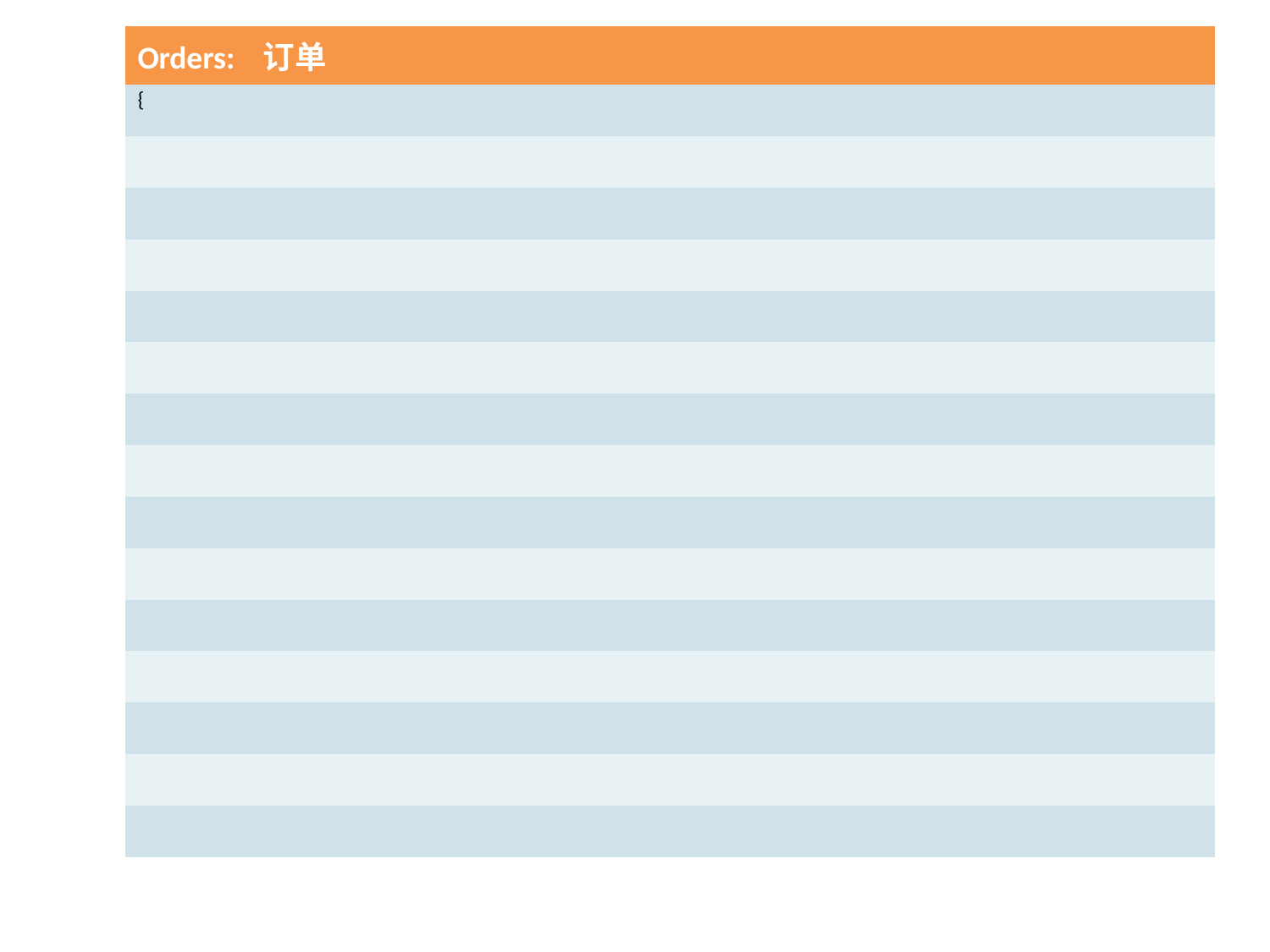

| Orders: 订单 |
| --- |
| { |
|  |
|  |
|  |
|  |
|  |
|  |
|  |
|  |
|  |
|  |
|  |
|  |
|  |
|  |